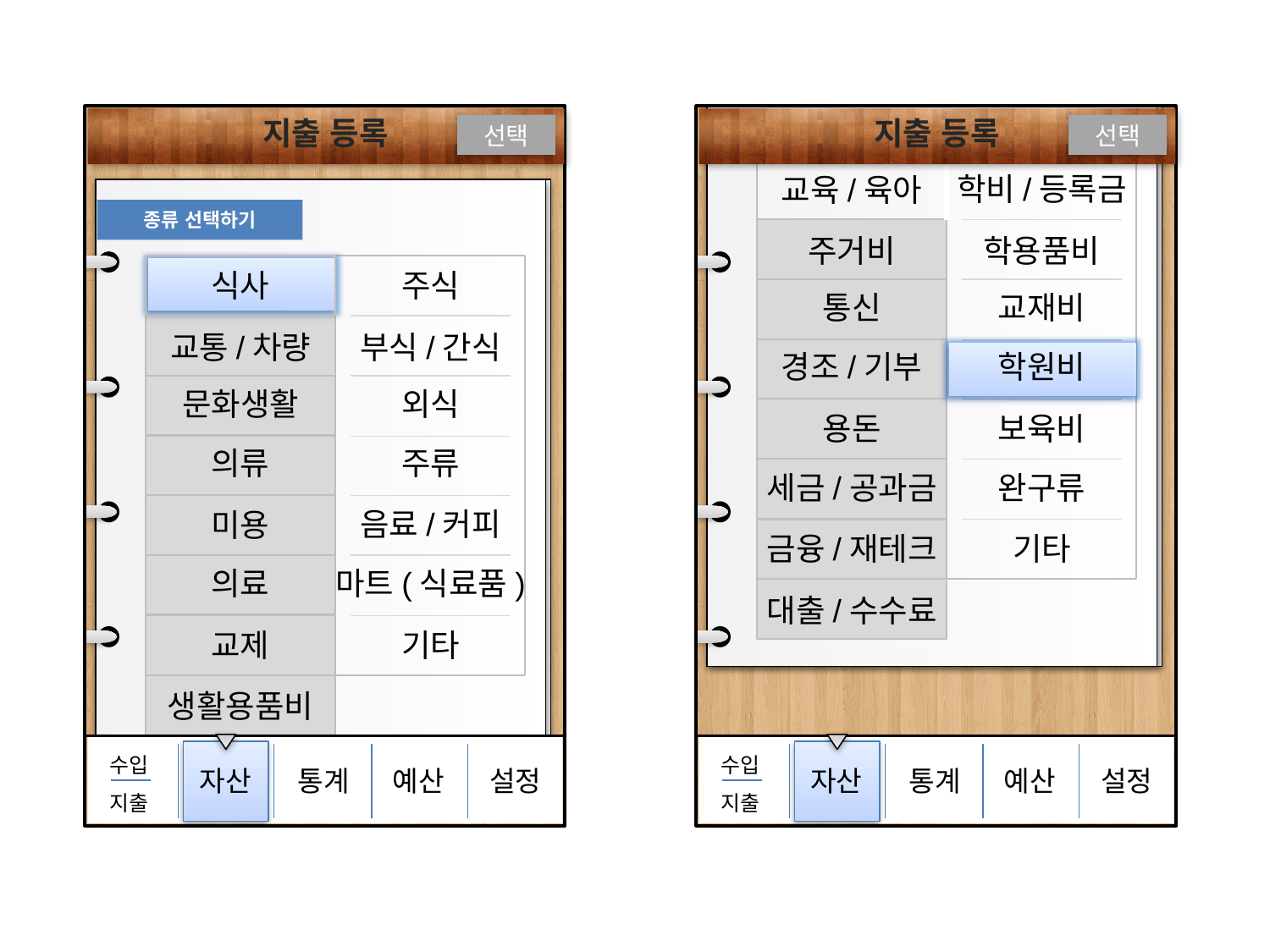

지출 등록
선택

종류 선택하기

식사

교통/차량

문화생활

의류

미용

의료

교제

생활용품비
주식

부식/간식

외식

주류

음료/커피

마트(식료품)

기타

수입
지출

자산
통계
예산
설정

지출 등록
선택

교육/육아

주거비

통신

경조/기부

용돈

세금/공과금

금융/재테크

대출/수수료
학비/등록금

학용품비

교재비

학원비

보육비

완구류

기타

수입
지출

자산
통계
예산
설정